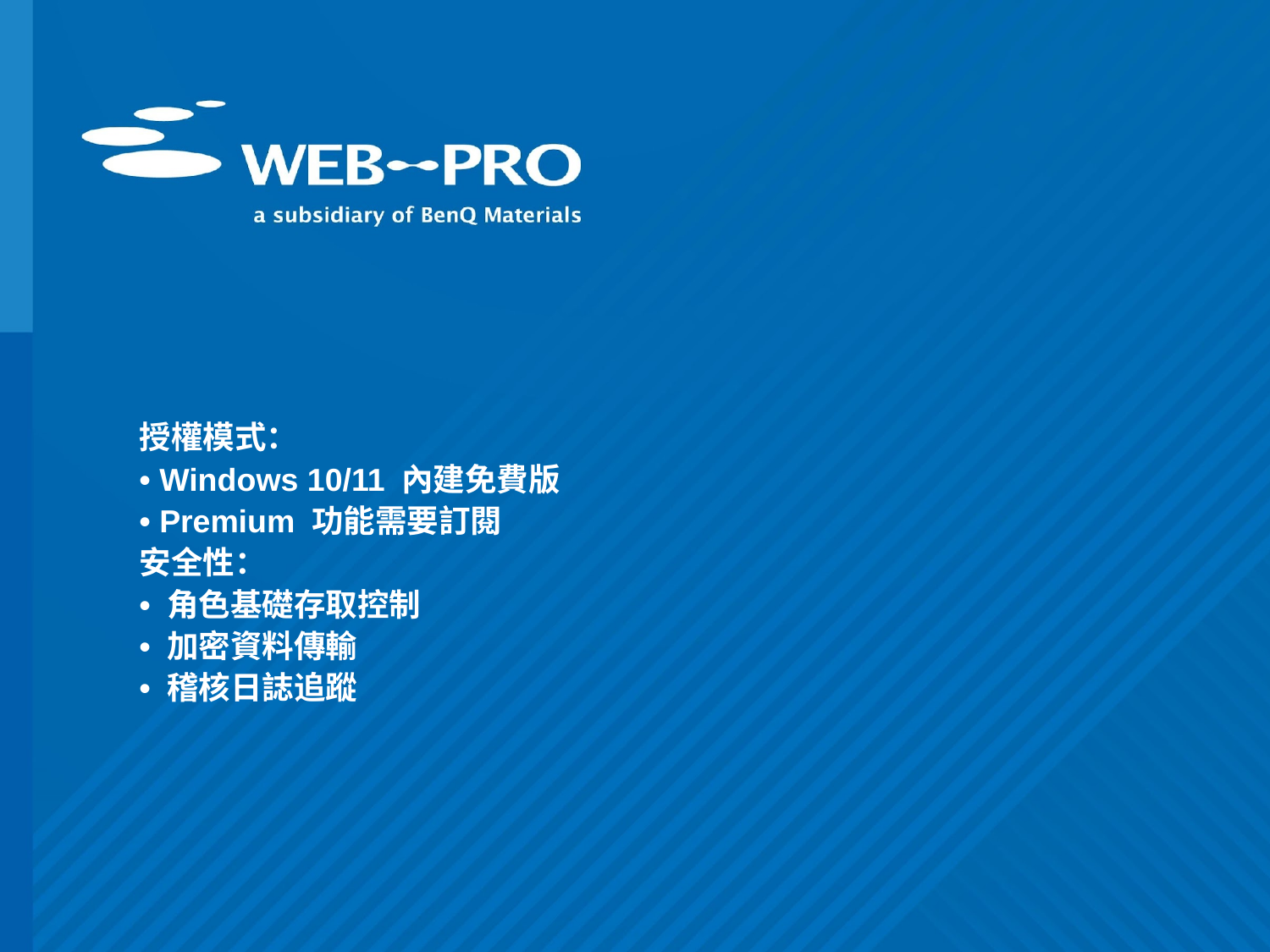

授權模式：
• Windows 10/11 內建免費版
• Premium 功能需要訂閱
安全性：
• 角色基礎存取控制
• 加密資料傳輸
• 稽核日誌追蹤